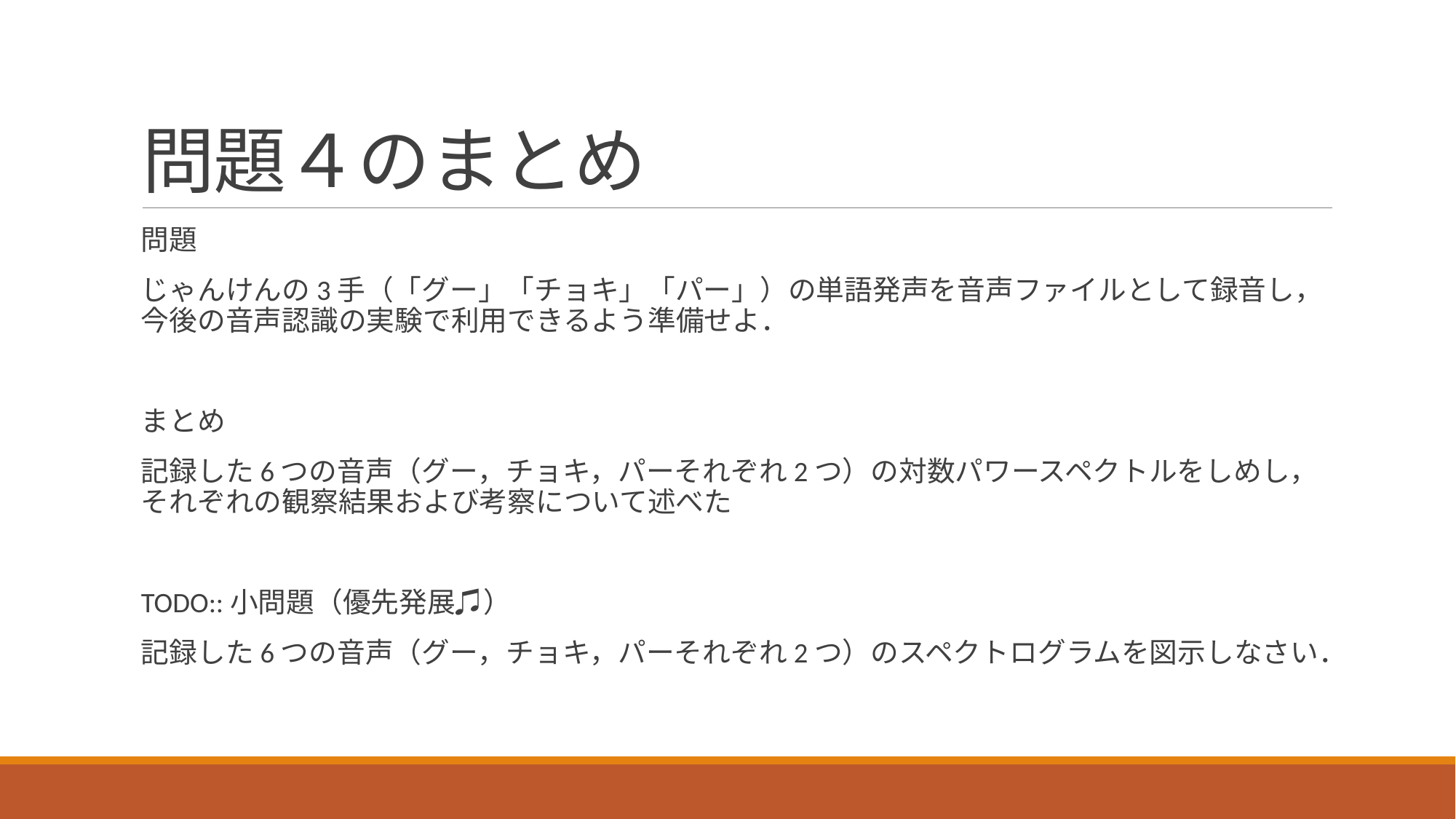

# 問題４のまとめ
問題
じゃんけんの3手（「グー」「チョキ」「パー」）の単語発声を音声ファイルとして録音し，今後の音声認識の実験で利用できるよう準備せよ．

まとめ
記録した6つの音声（グー，チョキ，パーそれぞれ2つ）の対数パワースペクトルをしめし，それぞれの観察結果および考察について述べた

TODO::小問題（優先発展♫）
記録した6つの音声（グー，チョキ，パーそれぞれ2つ）のスペクトログラムを図示しなさい．